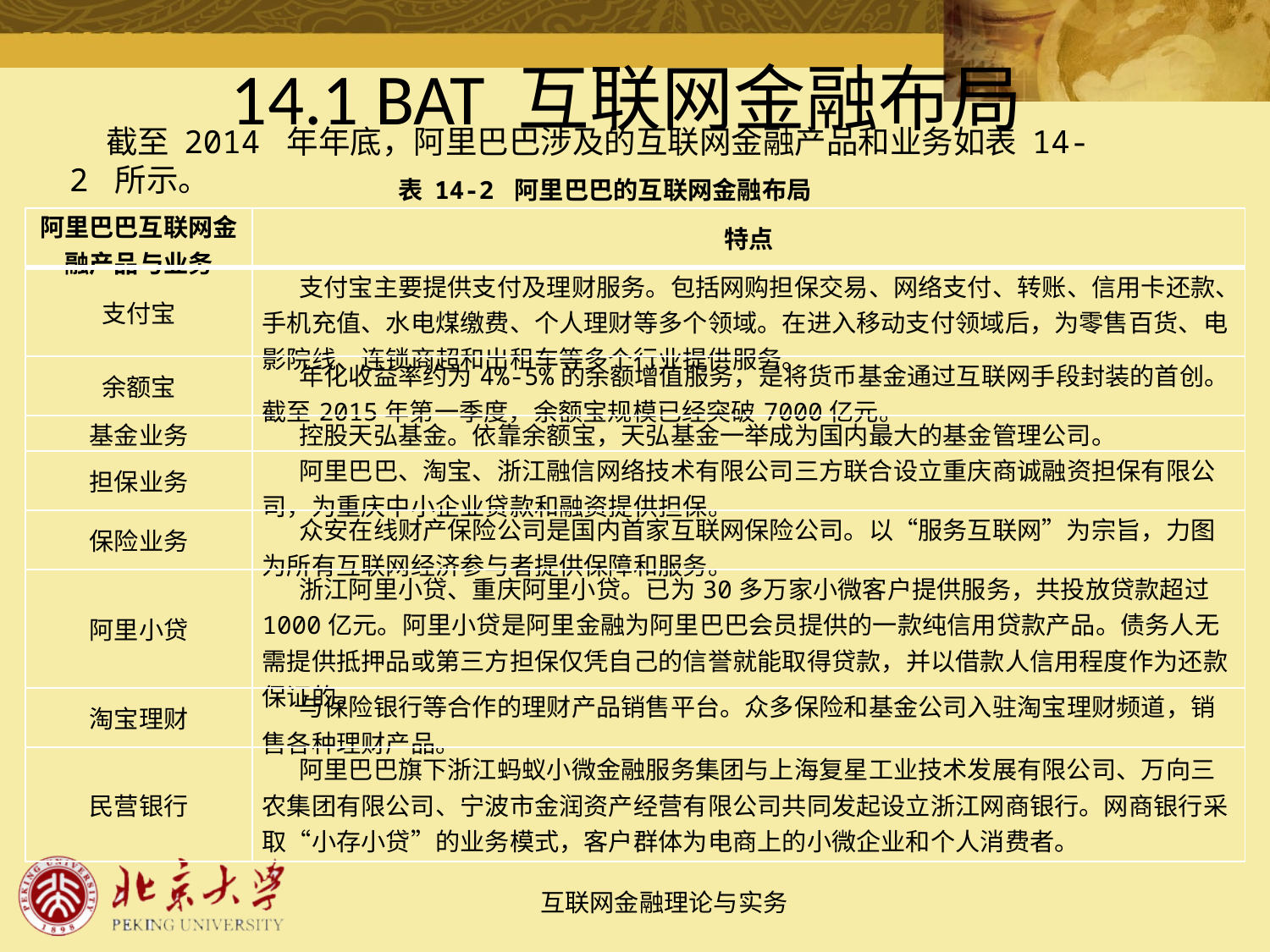

# 14.1 BAT 互联网金融布局
    截至 2014 年年底，阿里巴巴涉及的互联网金融产品和业务如表 14-2 所示。
表 14-2 阿里巴巴的互联网金融布局
| 阿里巴巴互联网金融产品与业务 | 特点 |
| --- | --- |
| 支付宝 | 支付宝主要提供支付及理财服务。包括网购担保交易、网络支付、转账、信用卡还款、手机充值、水电煤缴费、个人理财等多个领域。在进入移动支付领域后，为零售百货、电影院线、连锁商超和出租车等多个行业提供服务。 |
| 余额宝 | 年化收益率约为4%-5%的余额增值服务，是将货币基金通过互联网手段封装的首创。截至2015年第一季度，余额宝规模已经突破7000亿元。 |
| 基金业务 | 控股天弘基金。依靠余额宝，天弘基金一举成为国内最大的基金管理公司。 |
| 担保业务 | 阿里巴巴、淘宝、浙江融信网络技术有限公司三方联合设立重庆商诚融资担保有限公司，为重庆中小企业贷款和融资提供担保。 |
| 保险业务 | 众安在线财产保险公司是国内首家互联网保险公司。以“服务互联网”为宗旨，力图为所有互联网经济参与者提供保障和服务。 |
| 阿里小贷 | 浙江阿里小贷、重庆阿里小贷。已为30多万家小微客户提供服务，共投放贷款超过1000亿元。阿里小贷是阿里金融为阿里巴巴会员提供的一款纯信用贷款产品。债务人无需提供抵押品或第三方担保仅凭自己的信誉就能取得贷款，并以借款人信用程度作为还款保证的。 |
| 淘宝理财 | 与保险银行等合作的理财产品销售平台。众多保险和基金公司入驻淘宝理财频道，销售各种理财产品。 |
| 民营银行 | 阿里巴巴旗下浙江蚂蚁小微金融服务集团与上海复星工业技术发展有限公司、万向三农集团有限公司、宁波市金润资产经营有限公司共同发起设立浙江网商银行。网商银行采取“小存小贷”的业务模式，客户群体为电商上的小微企业和个人消费者。 |